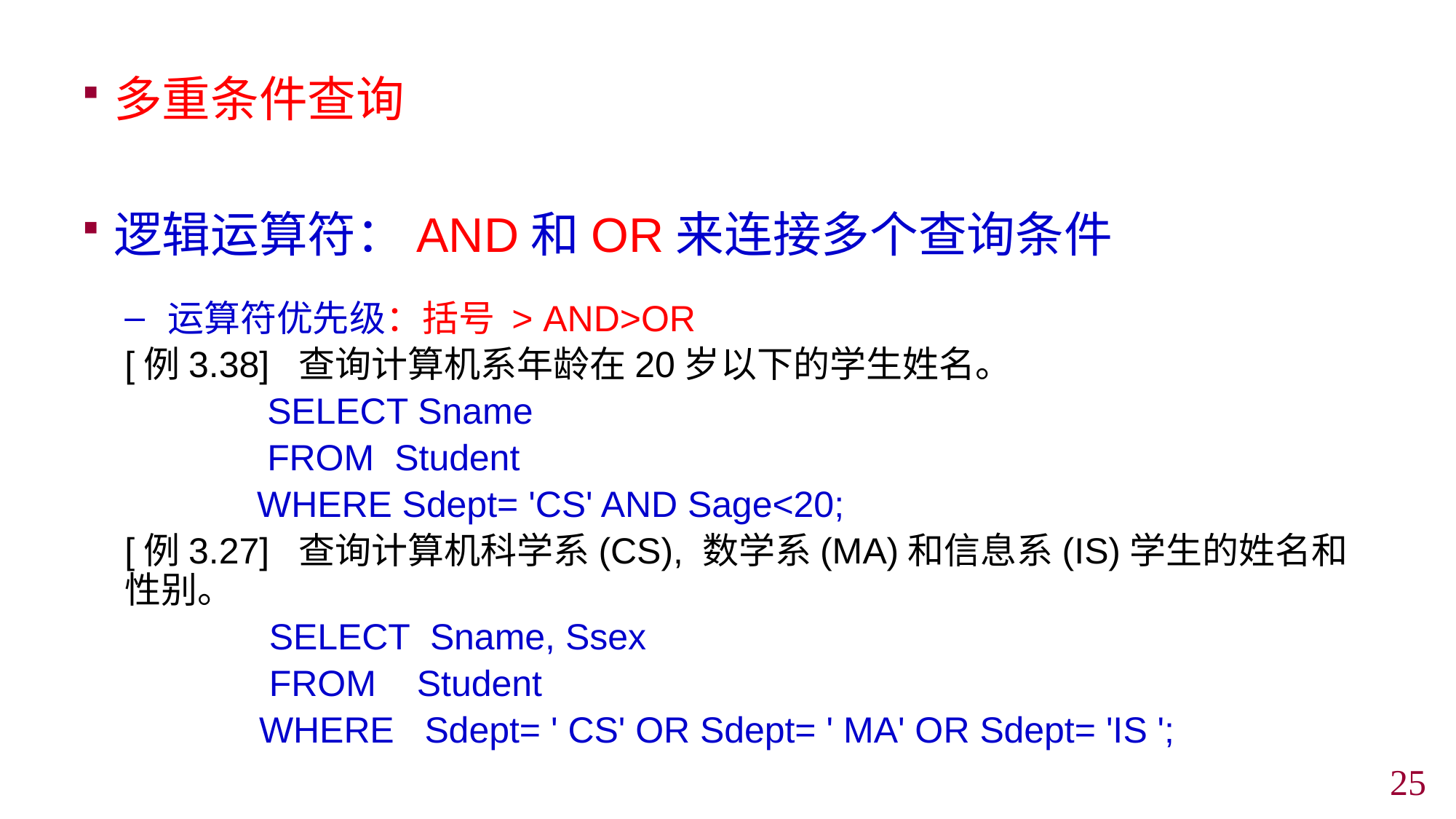

多重条件查询

逻辑运算符：AND和OR来连接多个查询条件
运算符优先级：括号 > AND>OR
[例3.38]  查询计算机系年龄在20岁以下的学生姓名。
              SELECT Sname
              FROM  Student
             WHERE Sdept= 'CS' AND Sage<20;
[例3.27]  查询计算机科学系(CS), 数学系(MA)和信息系(IS)学生的姓名和性别。
          SELECT  Sname, Ssex
          FROM    Student
         WHERE   Sdept= ' CS' OR Sdept= ' MA' OR Sdept= 'IS ';
25